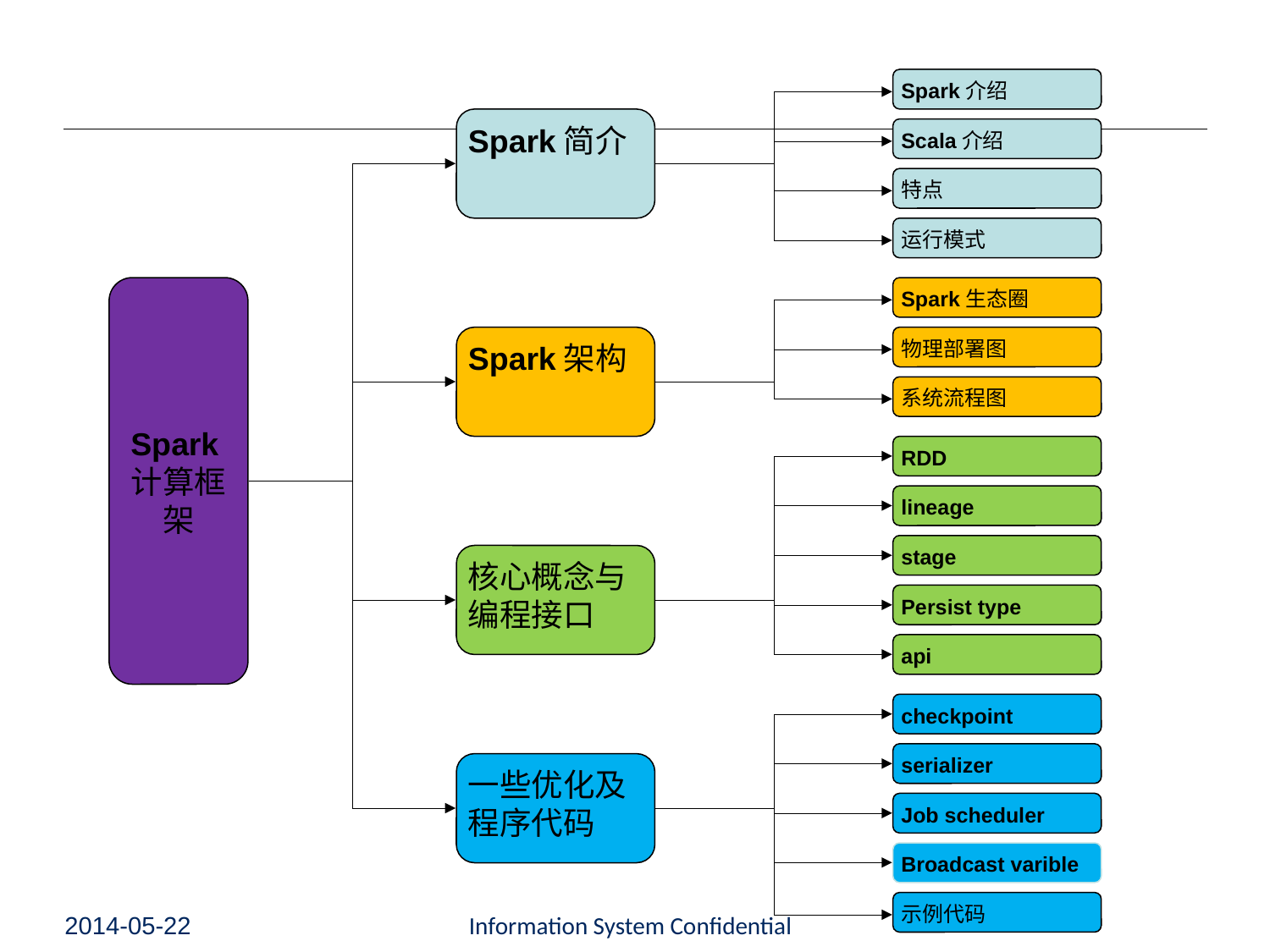

#

Spark介绍

Spark简介

Scala介绍

特点

运行模式

Spark计算框架

Spark生态圈

Spark架构

物理部署图

系统流程图

RDD

lineage

stage

核心概念与编程接口

Persist type

api

checkpoint

serializer

一些优化及程序代码

Job scheduler

Broadcast varible

示例代码
2